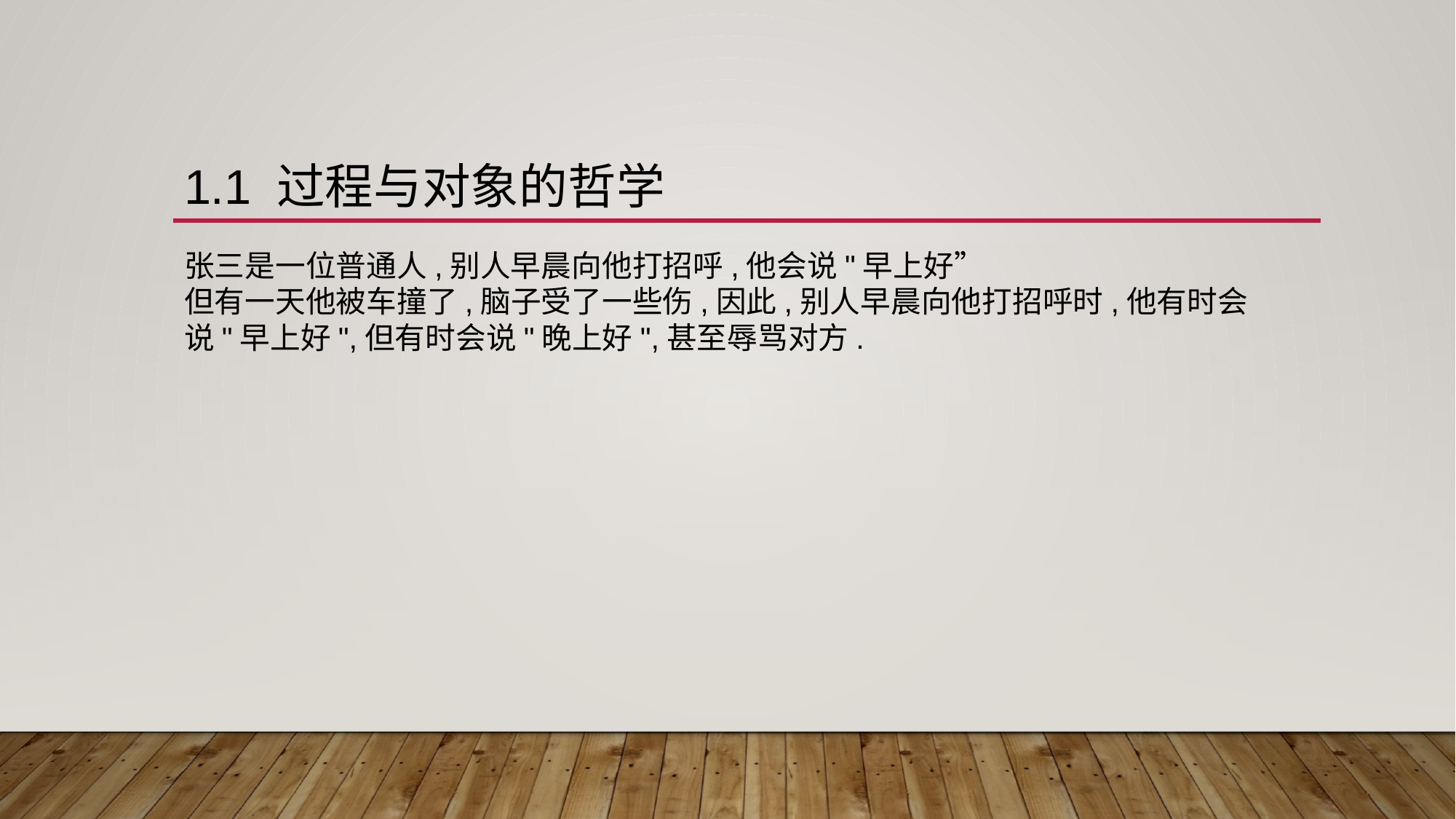

# 1.1 过程与对象的哲学
张三是一位普通人,别人早晨向他打招呼,他会说"早上好”
但有一天他被车撞了,脑子受了一些伤,因此,别人早晨向他打招呼时,他有时会说"早上好",但有时会说"晚上好",甚至辱骂对方.